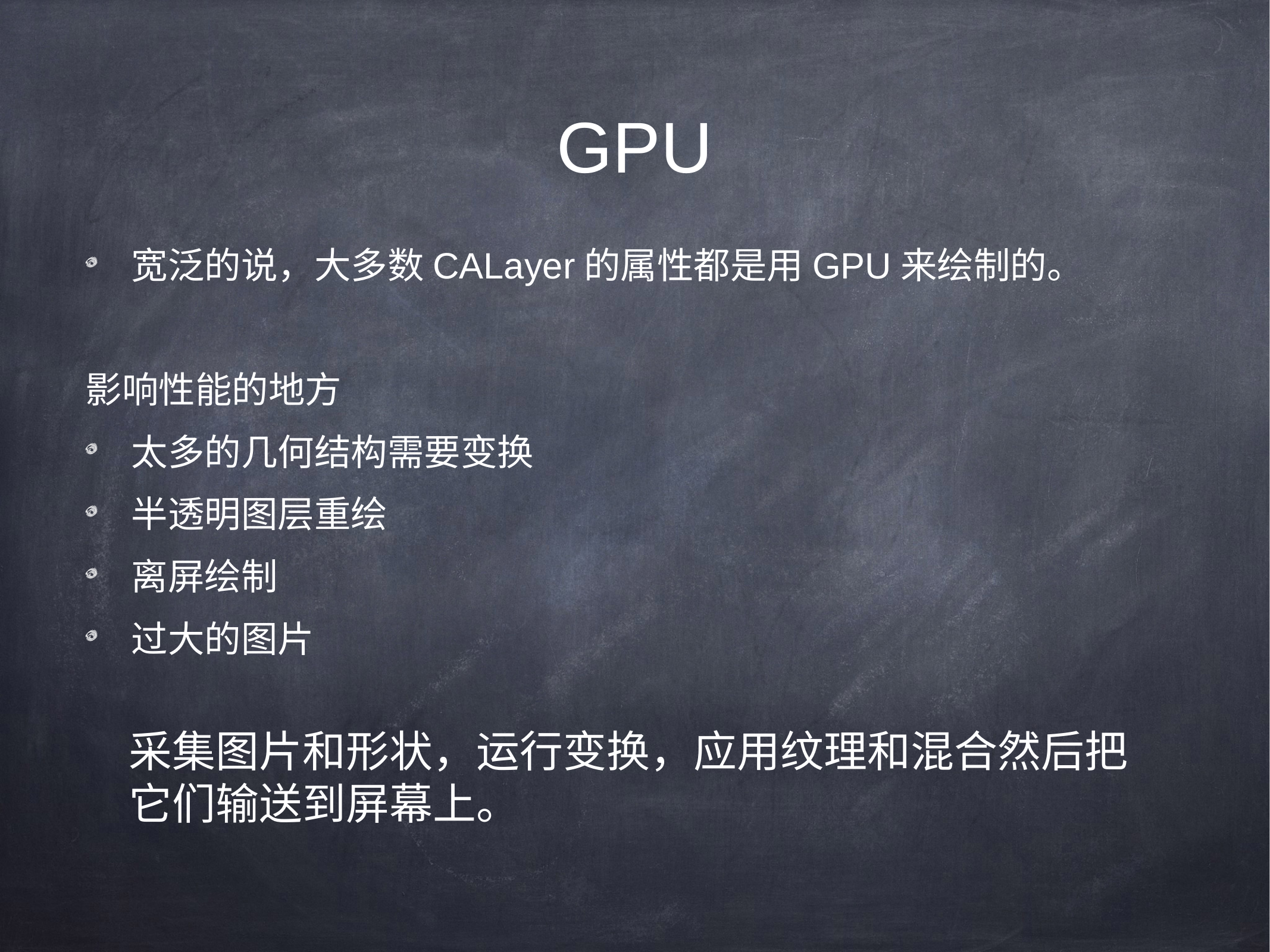

# GPU
宽泛的说，大多数CALayer的属性都是用GPU来绘制的。

影响性能的地方
太多的几何结构需要变换
半透明图层重绘
离屏绘制
过大的图片
采集图片和形状，运行变换，应用纹理和混合然后把它们输送到屏幕上。